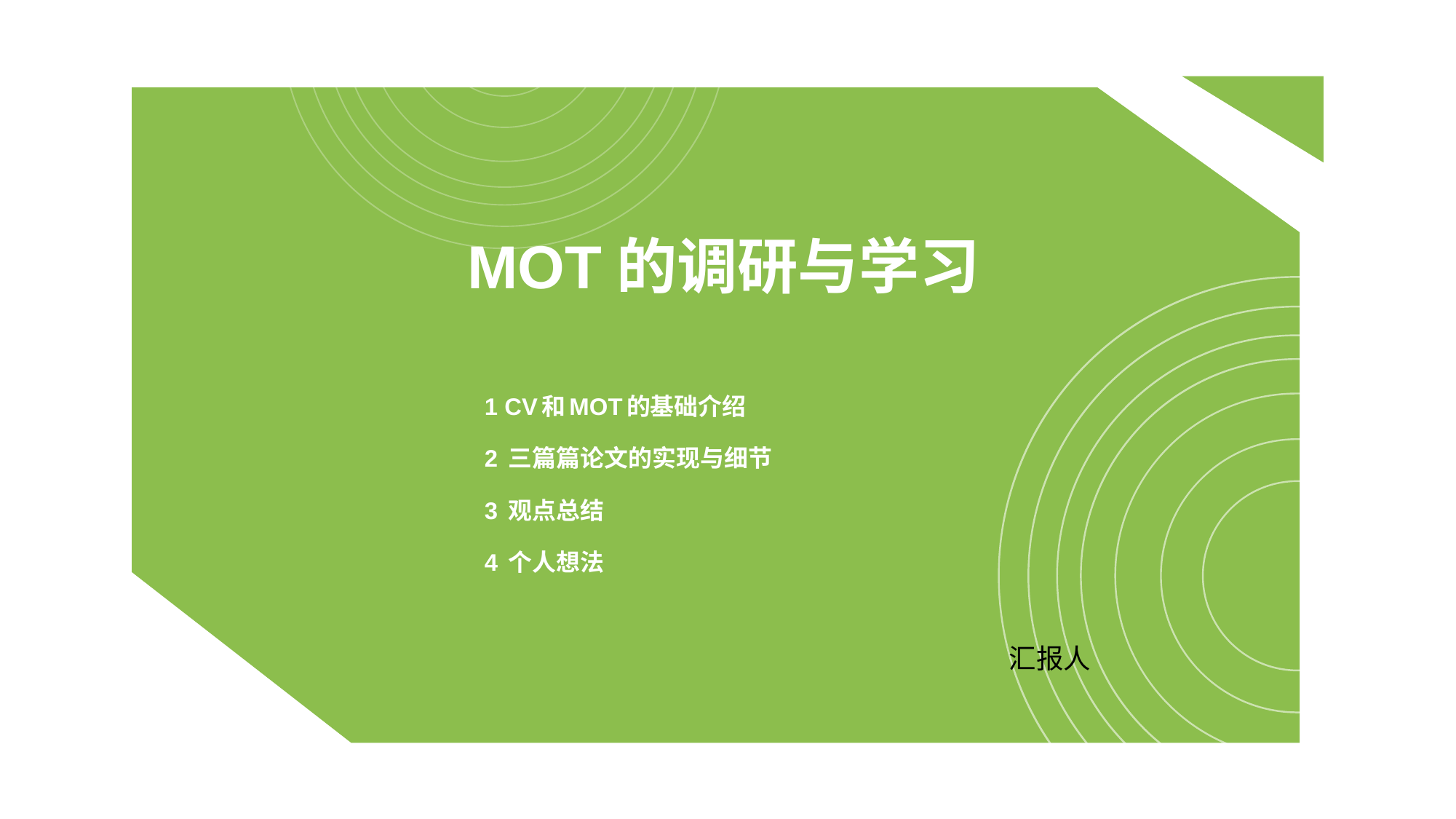

# MOT的调研与学习
1 CV和MOT的基础介绍
2 三篇篇论文的实现与细节
3 观点总结
4 个人想法
汇报人